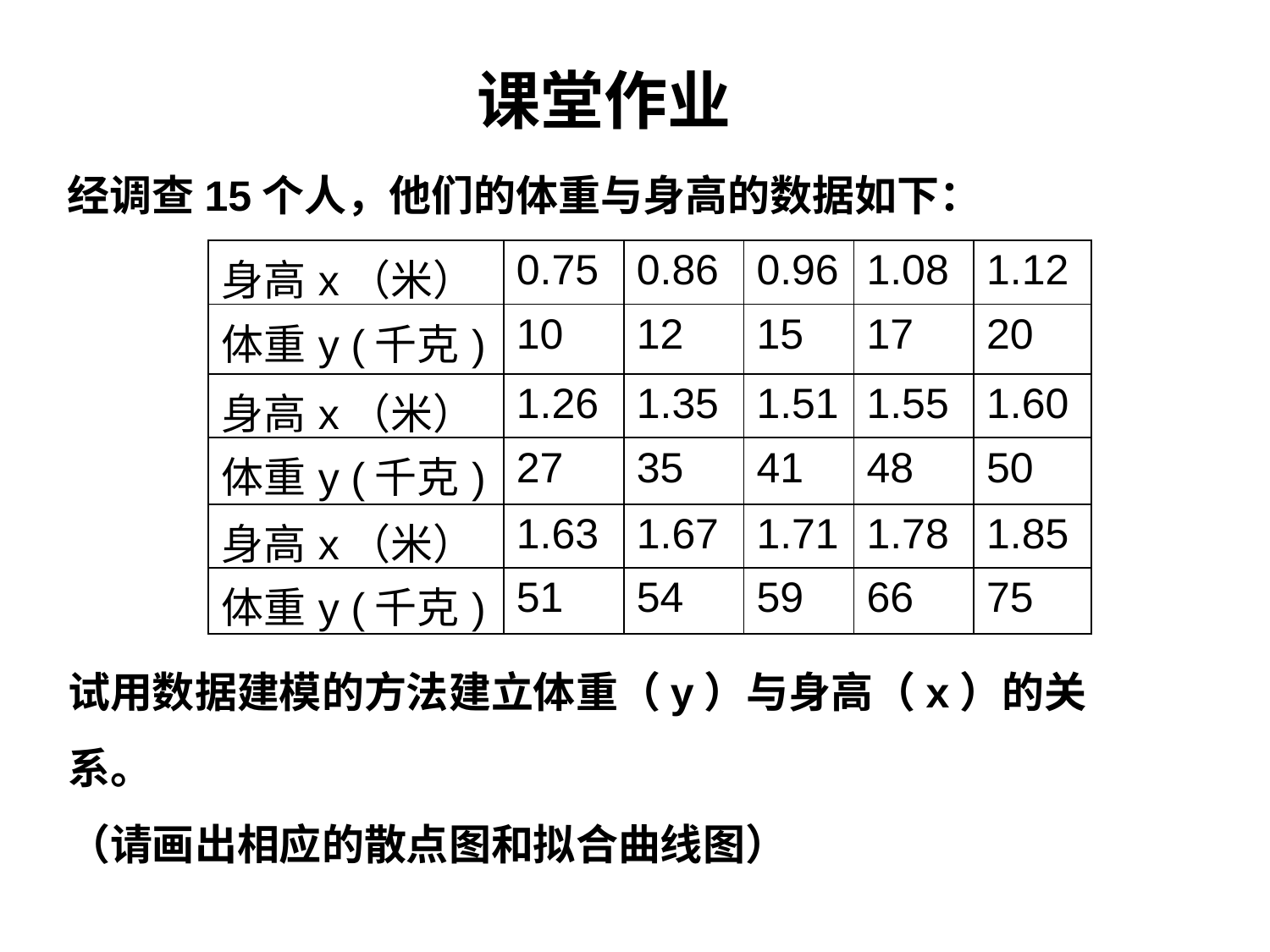

课堂作业
经调查15个人，他们的体重与身高的数据如下：
| 身高x（米） | 0.75 | 0.86 | 0.96 | 1.08 | 1.12 |
| --- | --- | --- | --- | --- | --- |
| 体重y (千克) | 10 | 12 | 15 | 17 | 20 |
| 身高x（米） | 1.26 | 1.35 | 1.51 | 1.55 | 1.60 |
| 体重y (千克) | 27 | 35 | 41 | 48 | 50 |
| 身高x（米） | 1.63 | 1.67 | 1.71 | 1.78 | 1.85 |
| 体重y (千克) | 51 | 54 | 59 | 66 | 75 |
试用数据建模的方法建立体重（y）与身高（x）的关系。
（请画出相应的散点图和拟合曲线图）